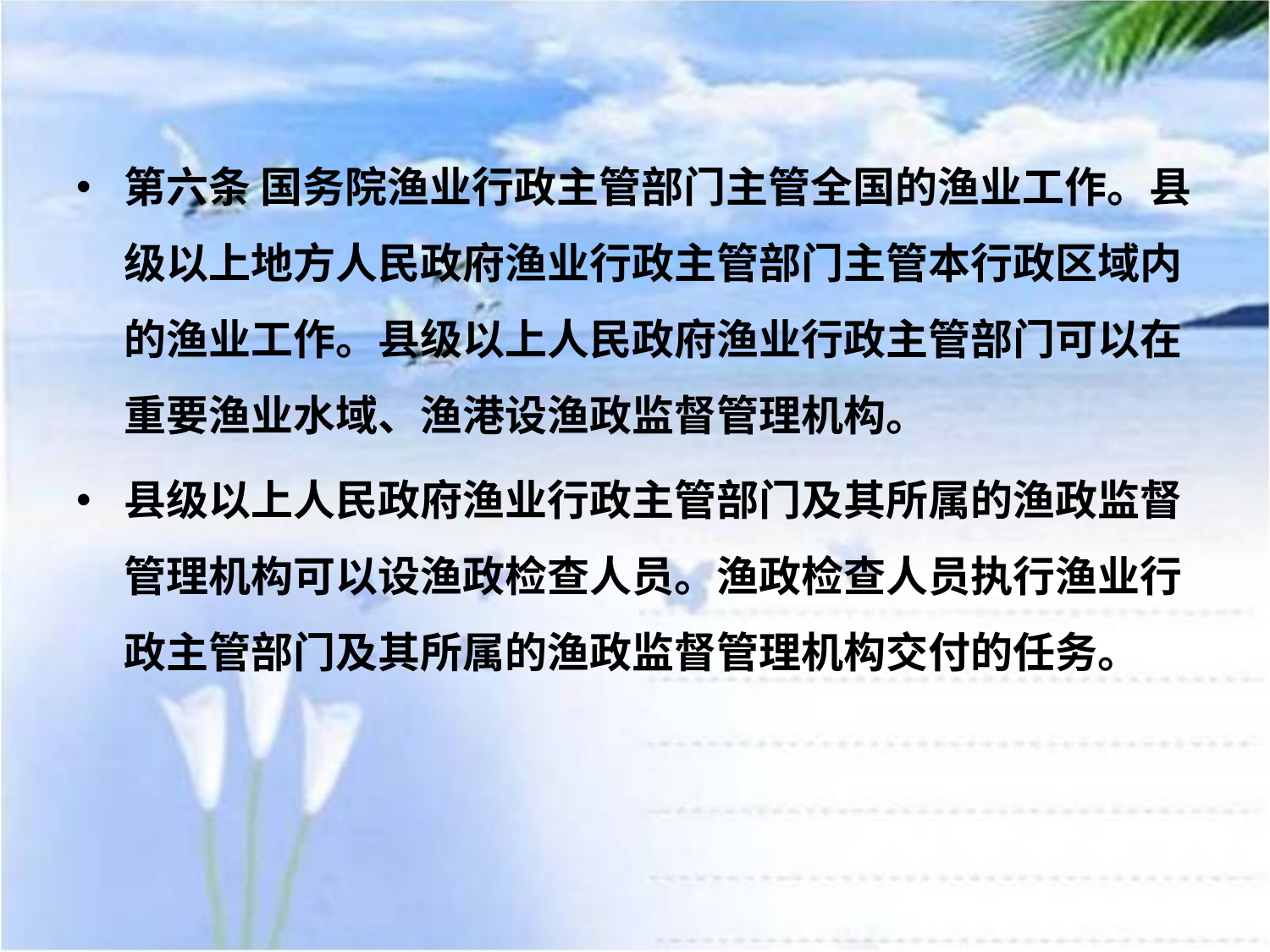

#
第六条 国务院渔业行政主管部门主管全国的渔业工作。县级以上地方人民政府渔业行政主管部门主管本行政区域内的渔业工作。县级以上人民政府渔业行政主管部门可以在重要渔业水域、渔港设渔政监督管理机构。
县级以上人民政府渔业行政主管部门及其所属的渔政监督管理机构可以设渔政检查人员。渔政检查人员执行渔业行政主管部门及其所属的渔政监督管理机构交付的任务。